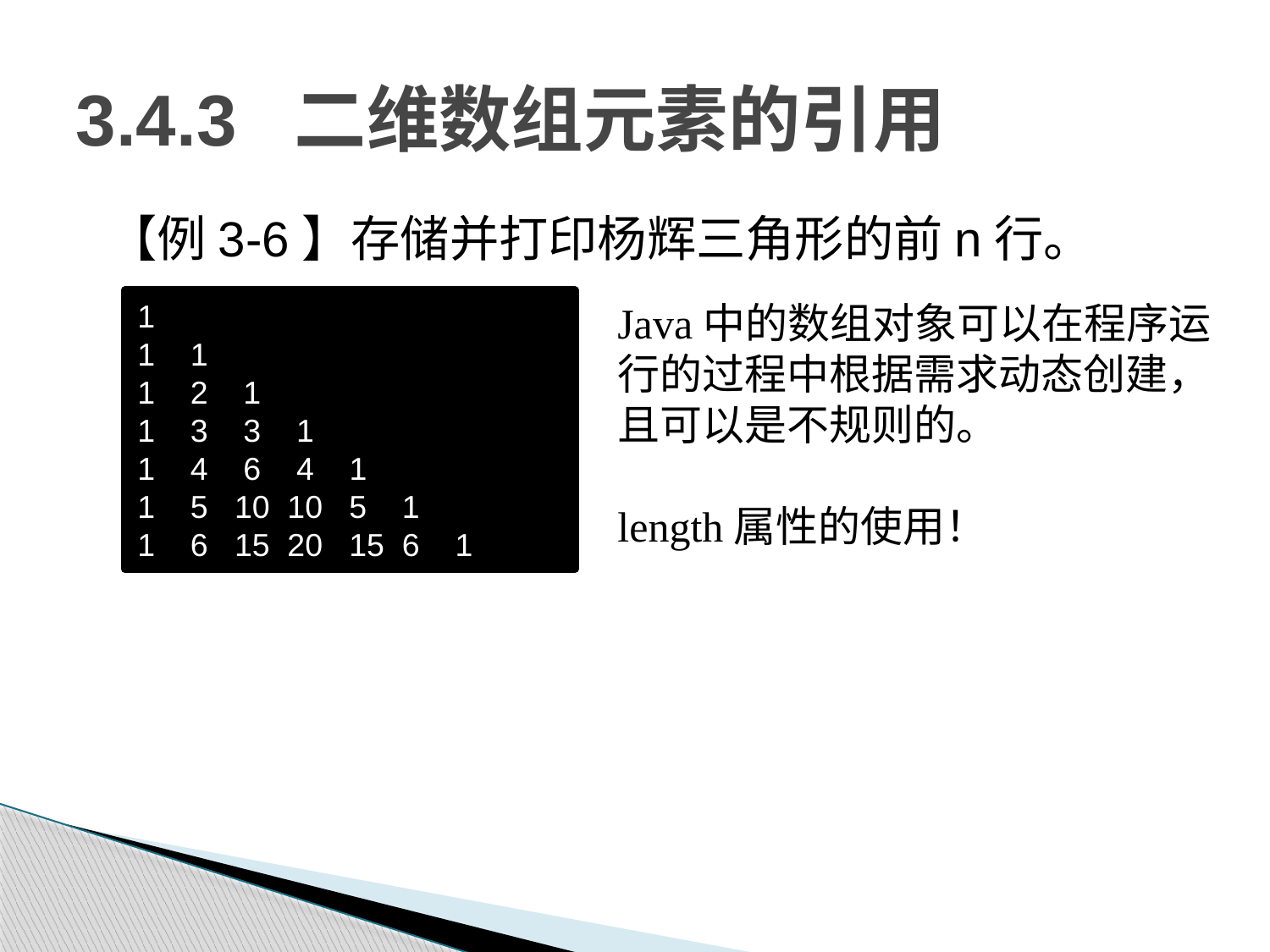

# 3.4.3  二维数组元素的引用
【例3-6】存储并打印杨辉三角形的前n行。

1
1    1
1    2    1
1    3    3    1
1    4    6    4    1
1    5   10  10   5    1
1    6   15  20   15  6    1
Java中的数组对象可以在程序运行的过程中根据需求动态创建，且可以是不规则的。

length属性的使用！